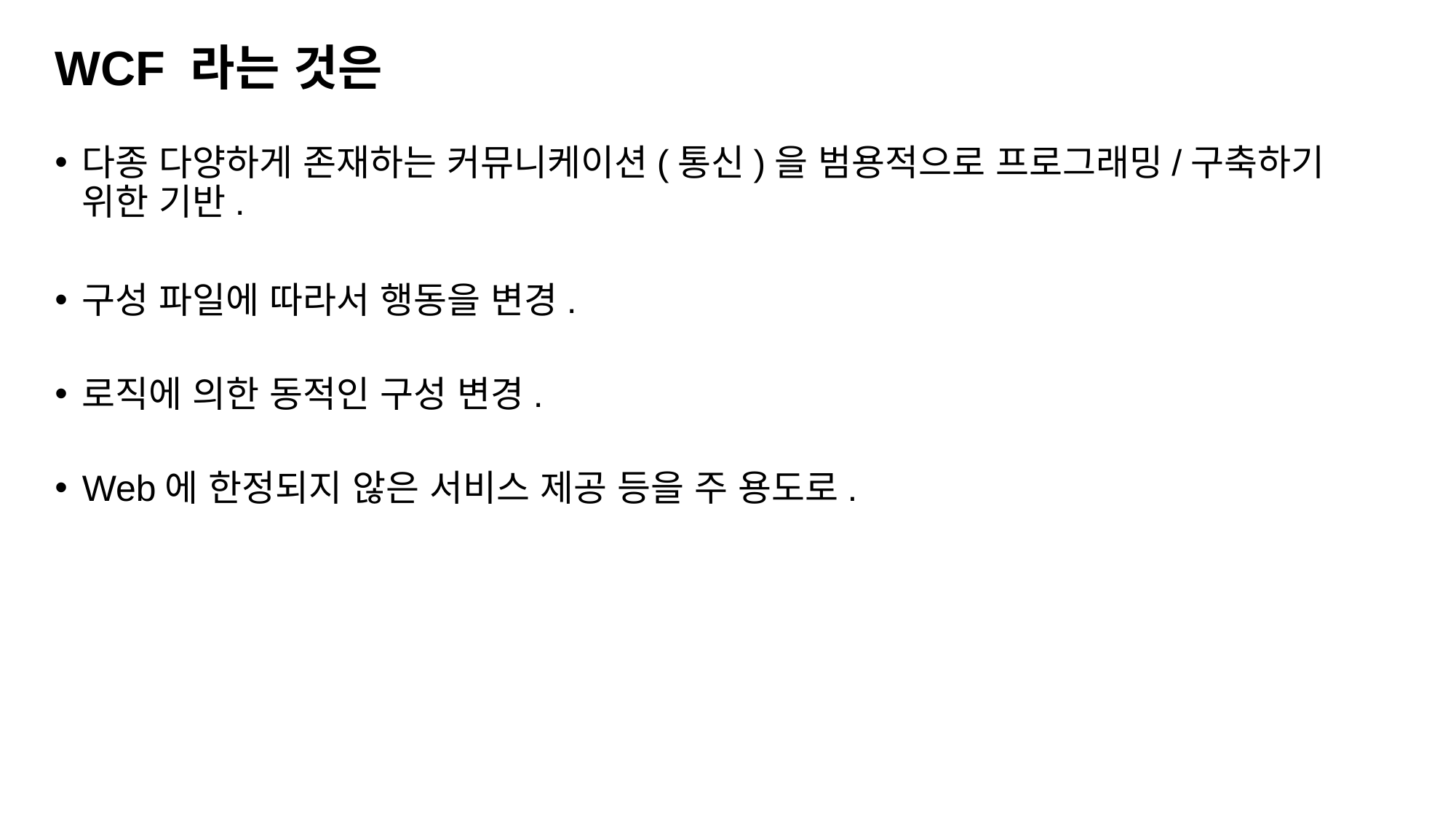

# WCF 라는 것은
다종 다양하게 존재하는 커뮤니케이션(통신)을 범용적으로 프로그래밍/구축하기 위한 기반.
구성 파일에 따라서 행동을 변경.
로직에 의한 동적인 구성 변경.
Web에 한정되지 않은 서비스 제공 등을 주 용도로.